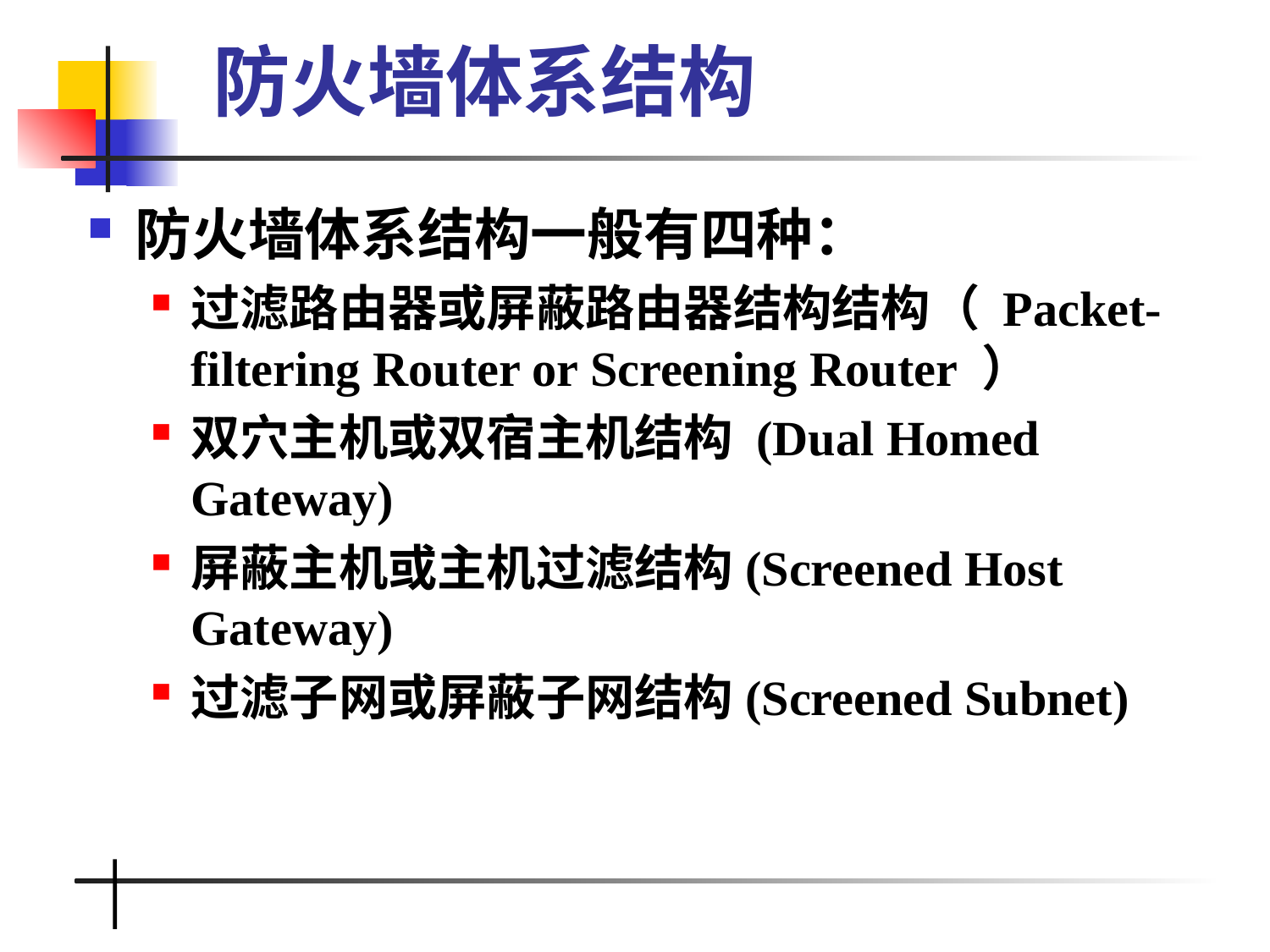

# 防火墙体系结构
防火墙体系结构一般有四种：
过滤路由器或屏蔽路由器结构结构（ Packet-filtering Router or Screening Router ）
双穴主机或双宿主机结构 (Dual Homed Gateway)
屏蔽主机或主机过滤结构(Screened Host Gateway)
过滤子网或屏蔽子网结构(Screened Subnet)